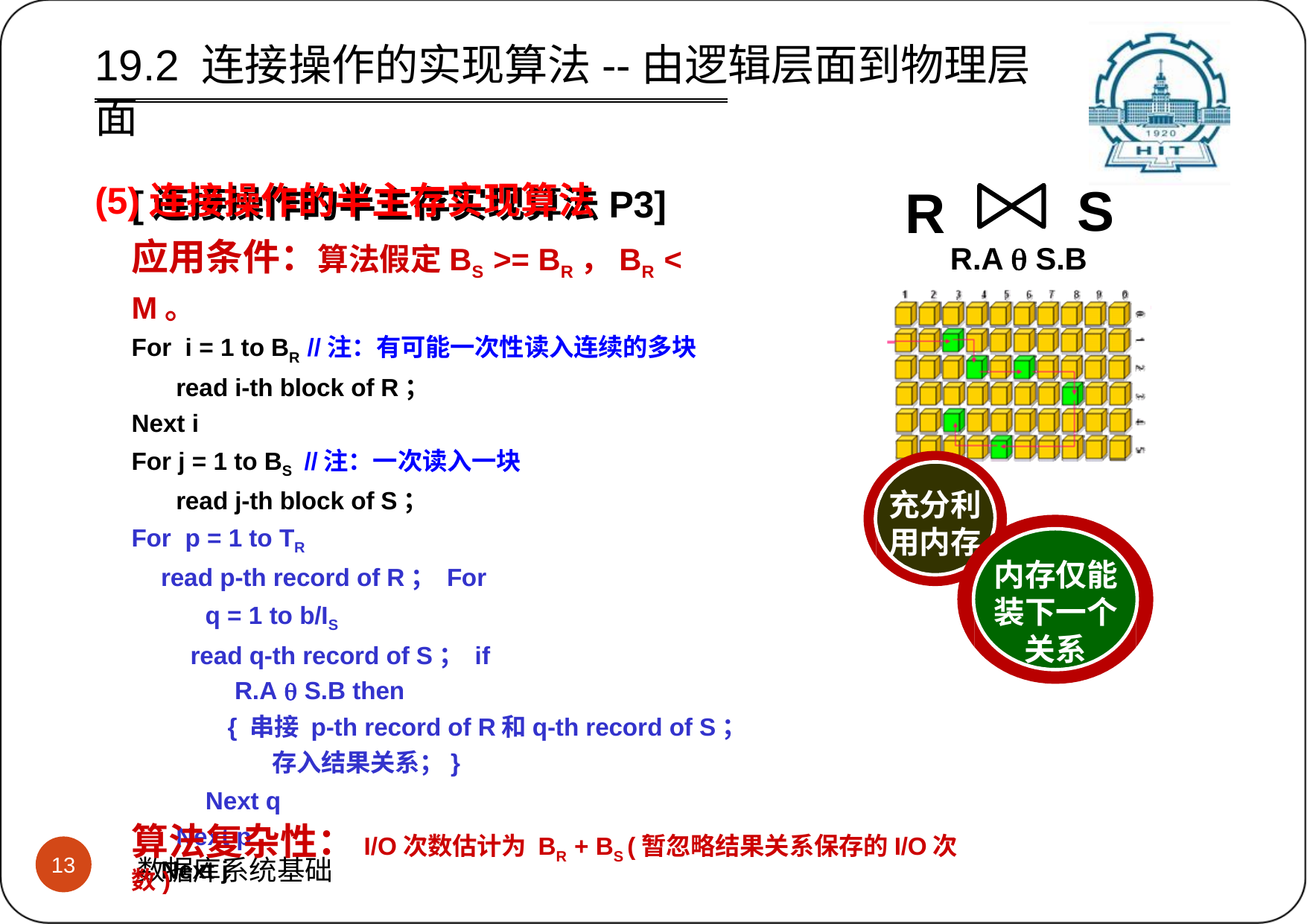

19.2 连接操作的实现算法--由逻辑层面到物理层面
(5)连接操作的半主存实现算法

[连接操作的半主存实现算法P3]
应用条件：算法假定BS  >= BR，BR  < M。
For  i = 1 to BR //注：有可能一次性读入连续的多块
read i-th block of R； Next i
For j = 1 to BS   //注：一次读入一块 read j-th block of S；
For  p = 1 to TR
read p-th record of R； For q = 1 to b/IS
read q-th record of S； if R.A θ S.B then
{ 串接 p-th record of R和q-th record of S； 存入结果关系；}
Next q Next p
Next j
R
S
R.A θ S.B

充分利 用内存

内存仅能 装下一个 关系
算法复杂性：I/O次数估计为 BR + BS (暂忽略结果关系保存的I/O次数)